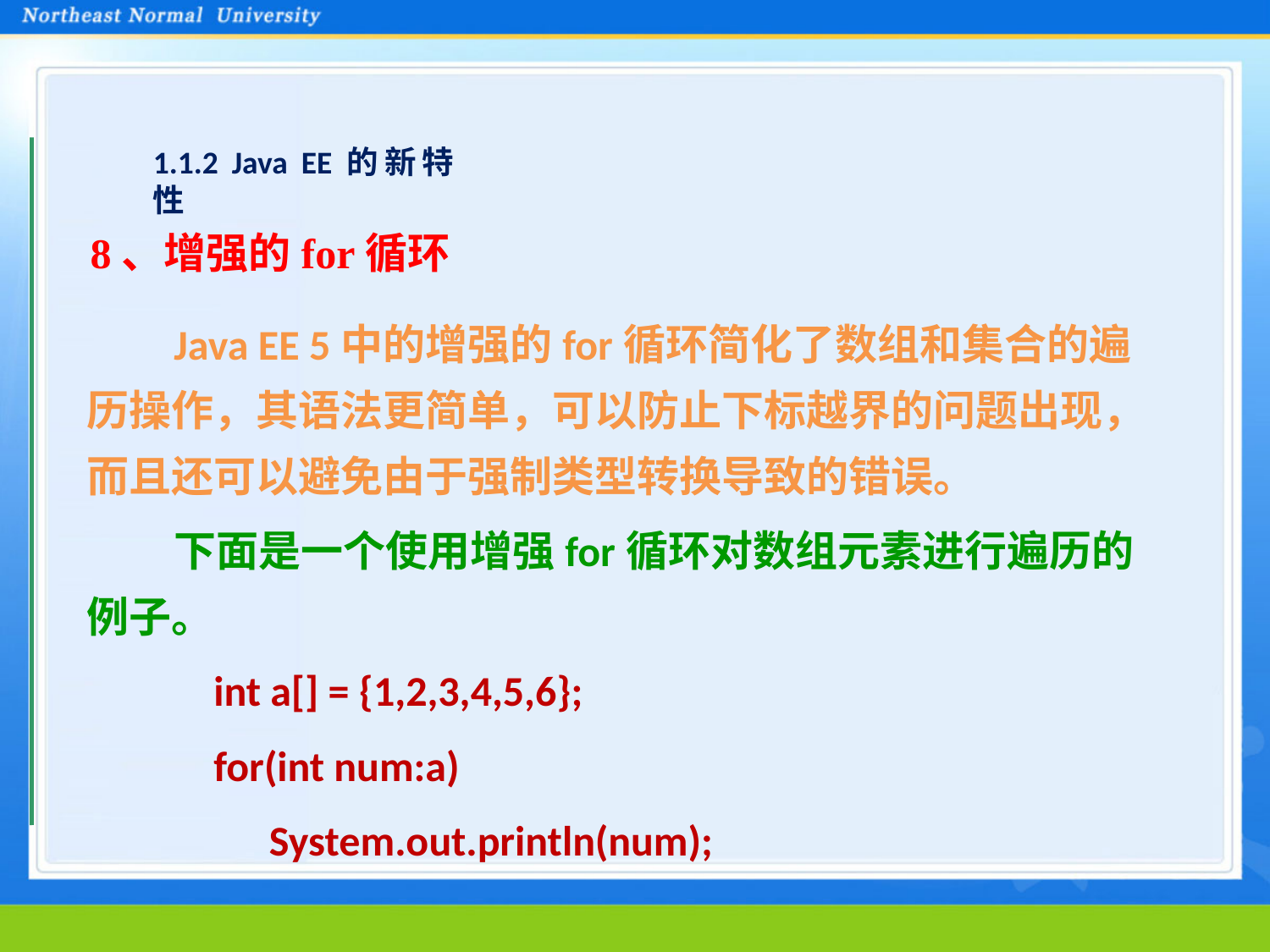

#
1.1.2 Java EE的新特性
8、增强的for循环
Java EE 5中的增强的for循环简化了数组和集合的遍历操作，其语法更简单，可以防止下标越界的问题出现，而且还可以避免由于强制类型转换导致的错误。
下面是一个使用增强for循环对数组元素进行遍历的例子。
	int a[] = {1,2,3,4,5,6};
	for(int num:a)
          System.out.println(num);